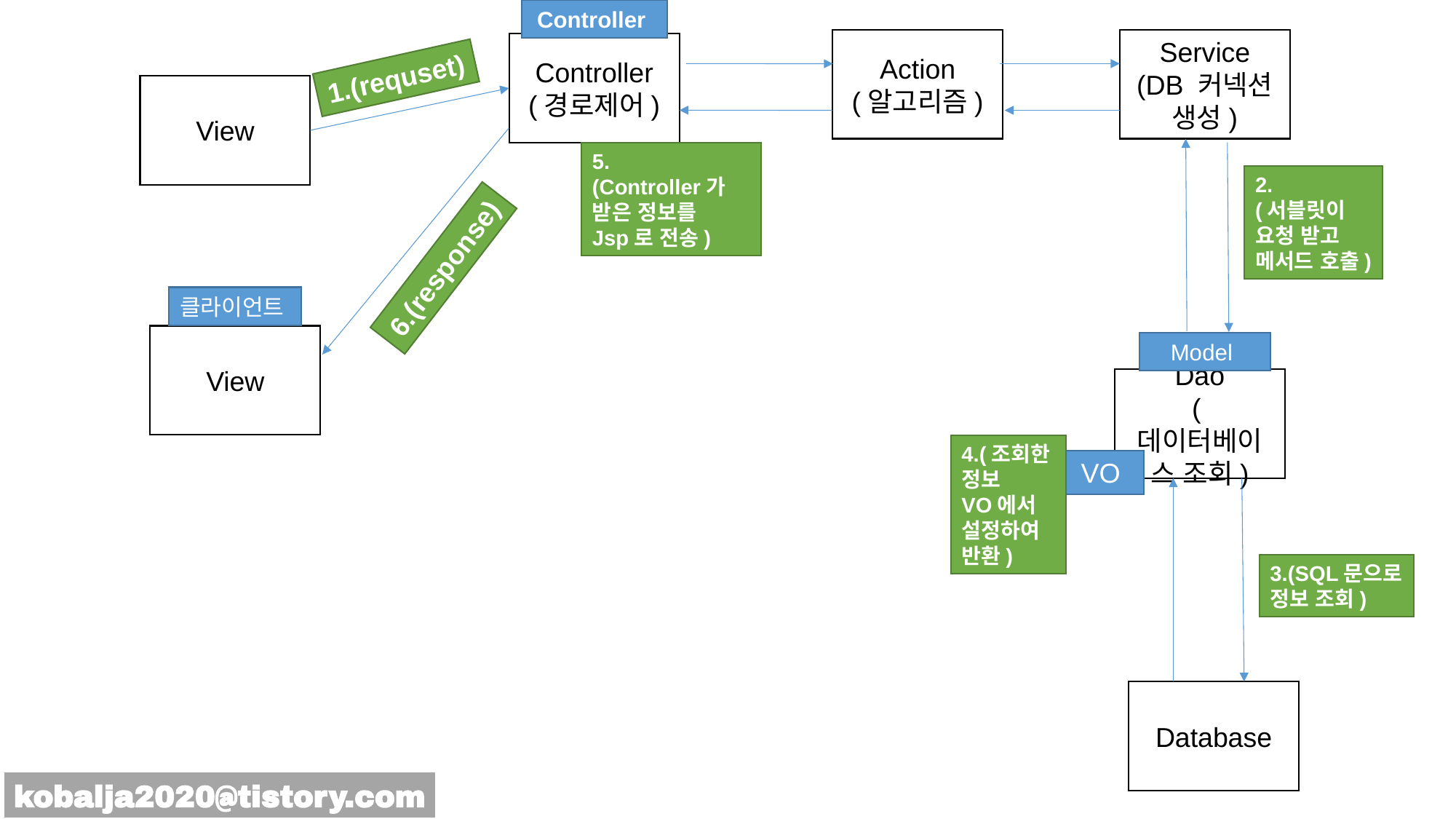

Controller
Action
(알고리즘)
Service
(DB 커넥션 생성)
Controller
(경로제어)
1.(requset)
View
5.
(Controller가 받은 정보를
Jsp로 전송)
2.
(서블릿이
요청 받고
메서드 호출)
6.(response)
클라이언트
View
Model
Dao
(데이터베이스 조회)
4.(조회한 정보
VO에서 설정하여 반환)
VO
3.(SQL문으로 정보 조회)
Database
kobalja2020@tistory.com